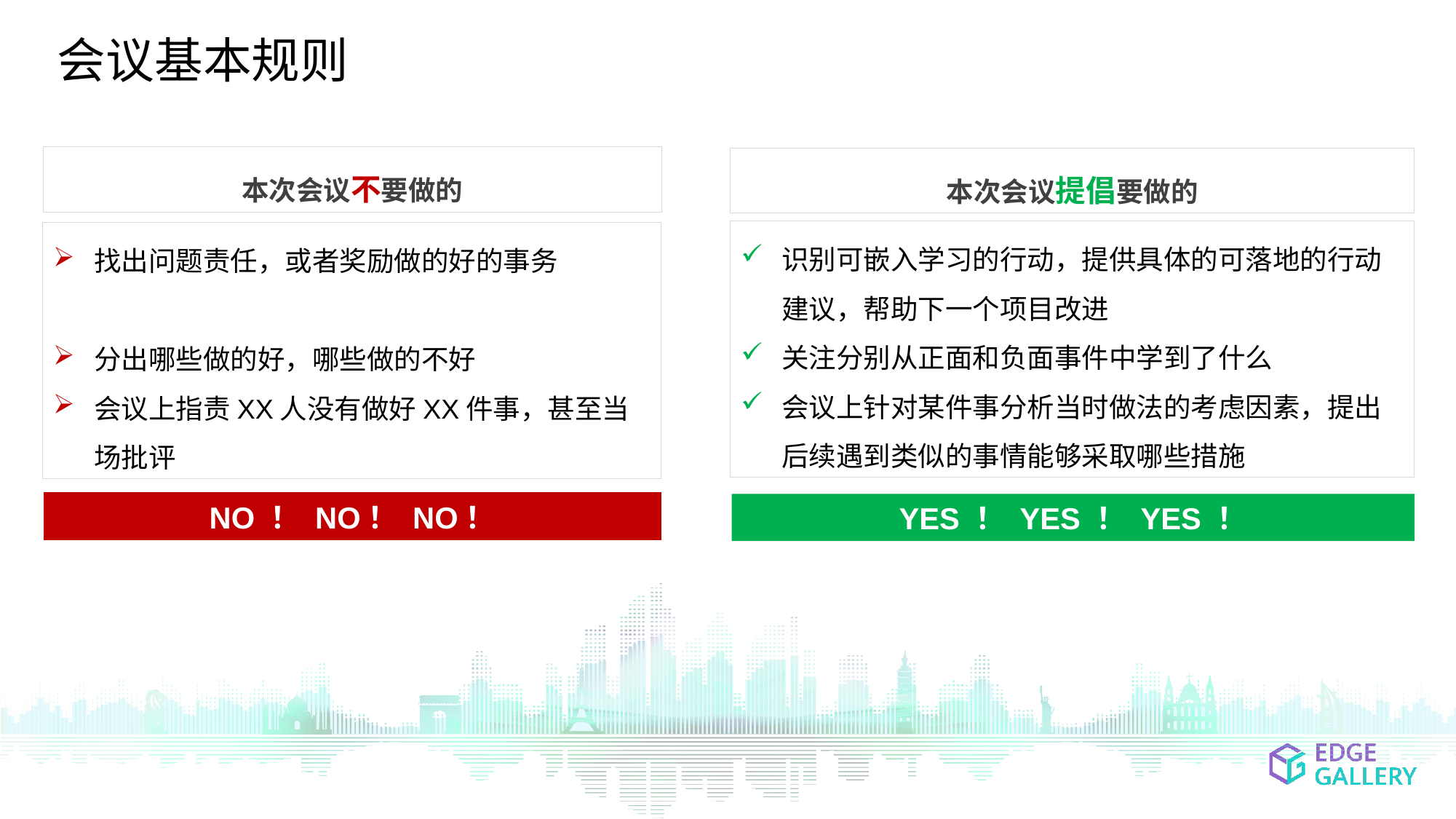

# 会议基本规则
本次会议不要做的
本次会议提倡要做的
识别可嵌入学习的行动，提供具体的可落地的行动建议，帮助下一个项目改进
关注分别从正面和负面事件中学到了什么
会议上针对某件事分析当时做法的考虑因素，提出后续遇到类似的事情能够采取哪些措施
找出问题责任，或者奖励做的好的事务

分出哪些做的好，哪些做的不好
会议上指责XX人没有做好XX件事，甚至当场批评
NO ！ NO！ NO！
YES ！ YES ！ YES ！